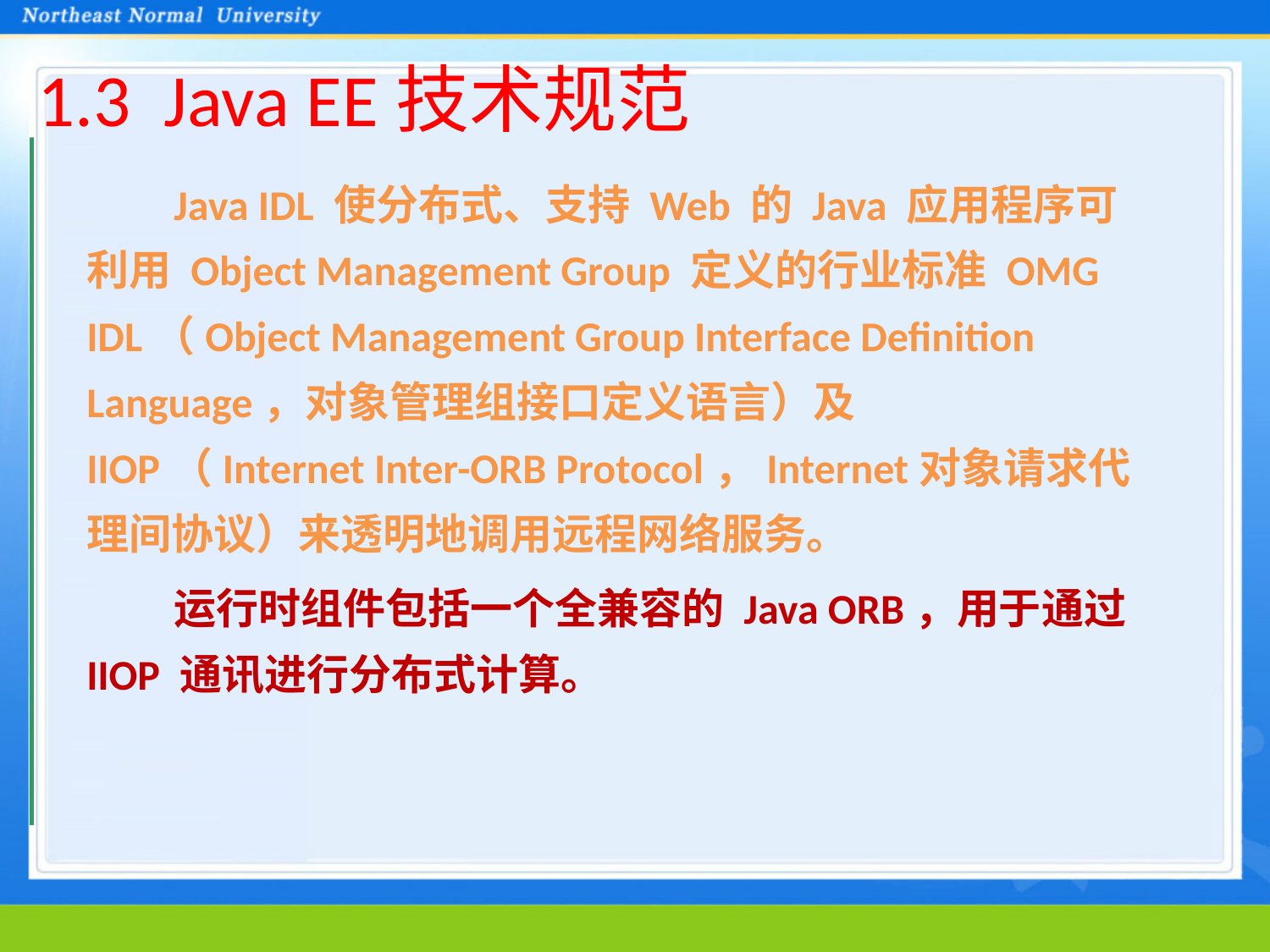

# 1.3  Java EE技术规范
Java IDL 使分布式、支持 Web 的 Java 应用程序可利用 Object Management Group 定义的行业标准 OMG IDL（Object Management Group Interface Definition Language，对象管理组接口定义语言）及 IIOP（Internet Inter-ORB Protocol，Internet对象请求代理间协议）来透明地调用远程网络服务。
运行时组件包括一个全兼容的 Java ORB，用于通过 IIOP 通讯进行分布式计算。